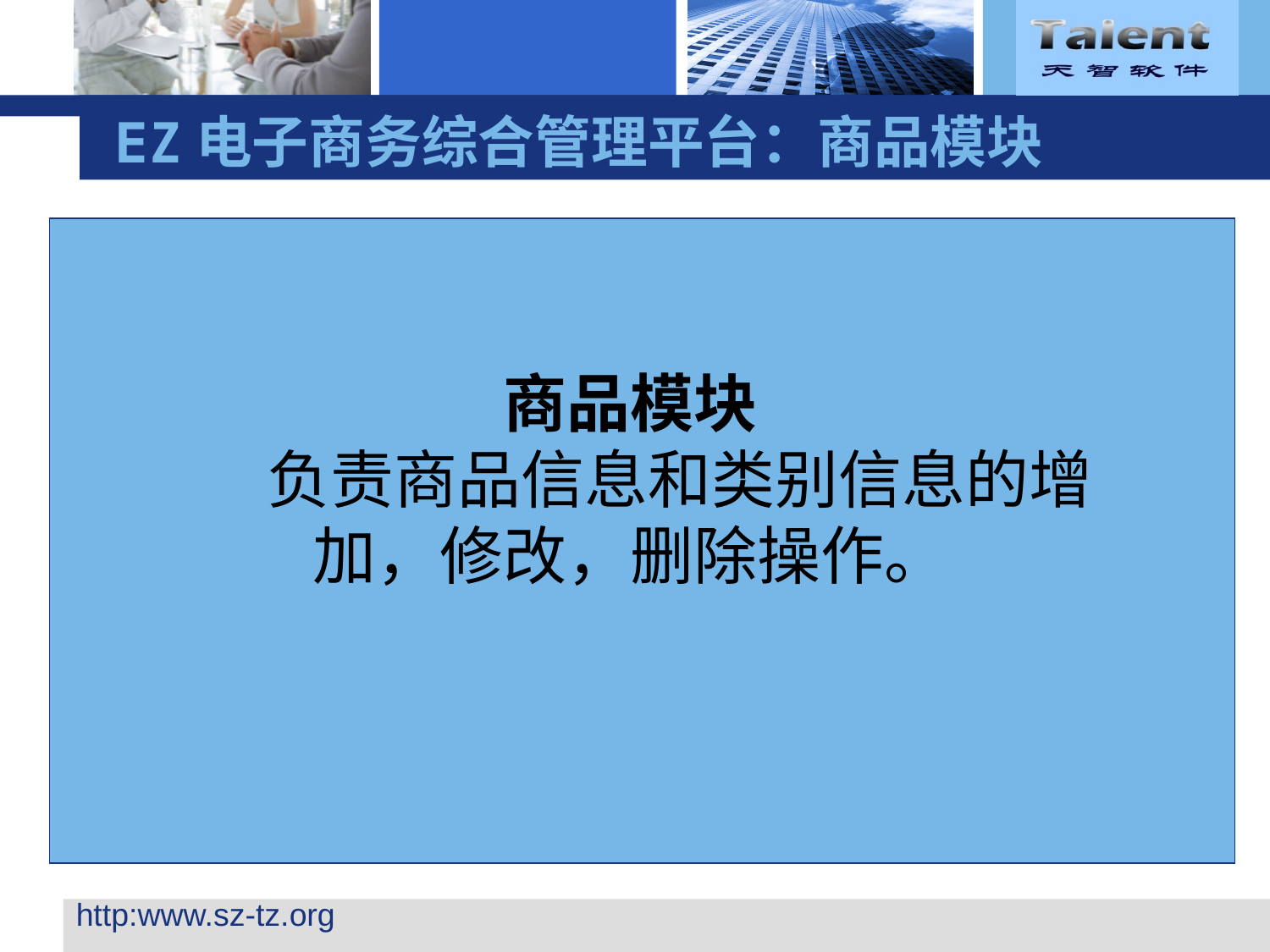

# EZ电子商务综合管理平台：商品模块

商品模块
      负责商品信息和类别信息的增加，修改，删除操作。